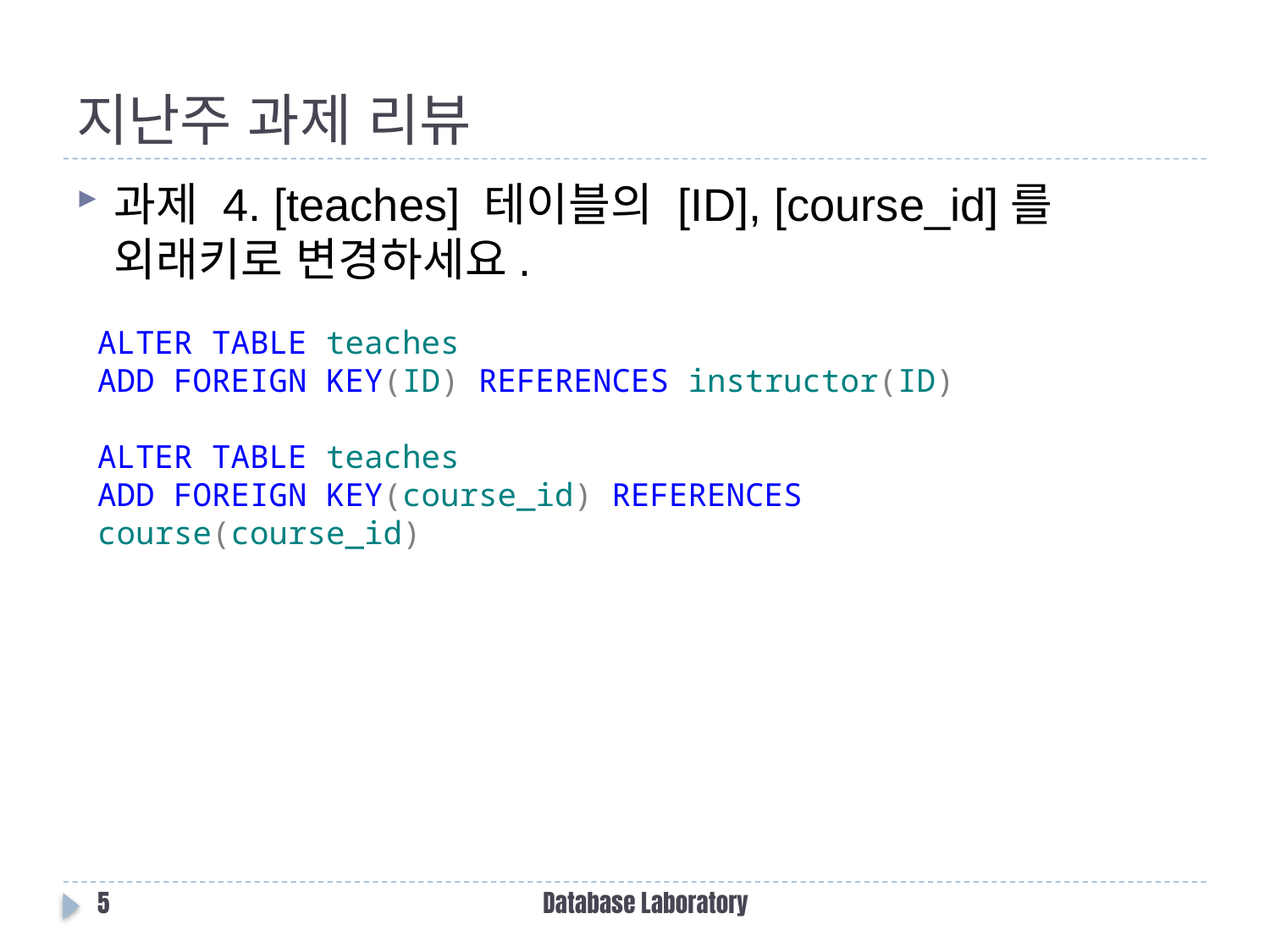

# 지난주 과제 리뷰
과제 4. [teaches] 테이블의 [ID], [course_id]를 외래키로 변경하세요.

ALTER TABLE teaches
ADD FOREIGN KEY(ID) REFERENCES instructor(ID)

ALTER TABLE teaches
ADD FOREIGN KEY(course_id) REFERENCES course(course_id)
5
Database Laboratory